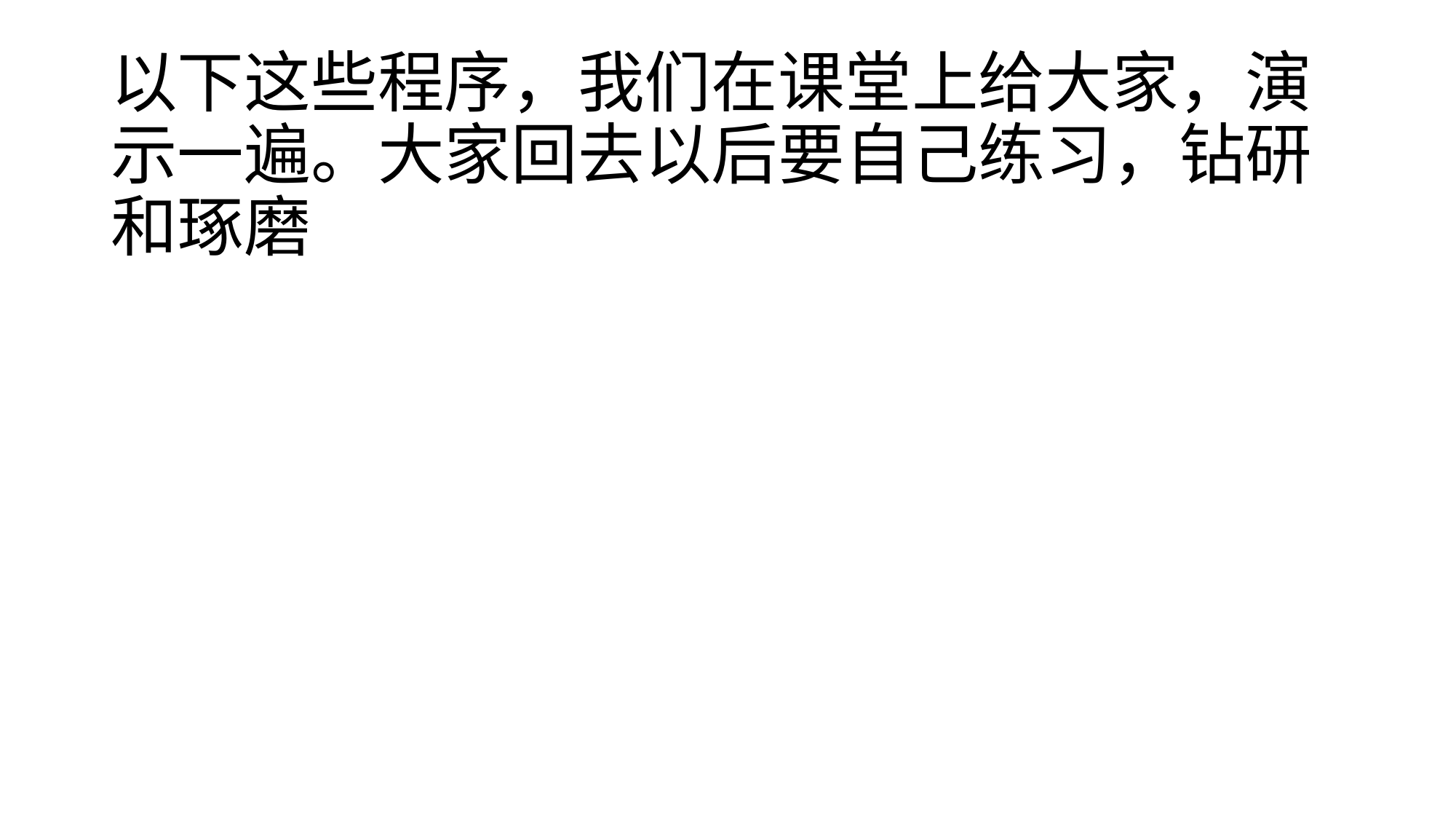

# 以下这些程序，我们在课堂上给大家，演示一遍。大家回去以后要自己练习，钻研和琢磨